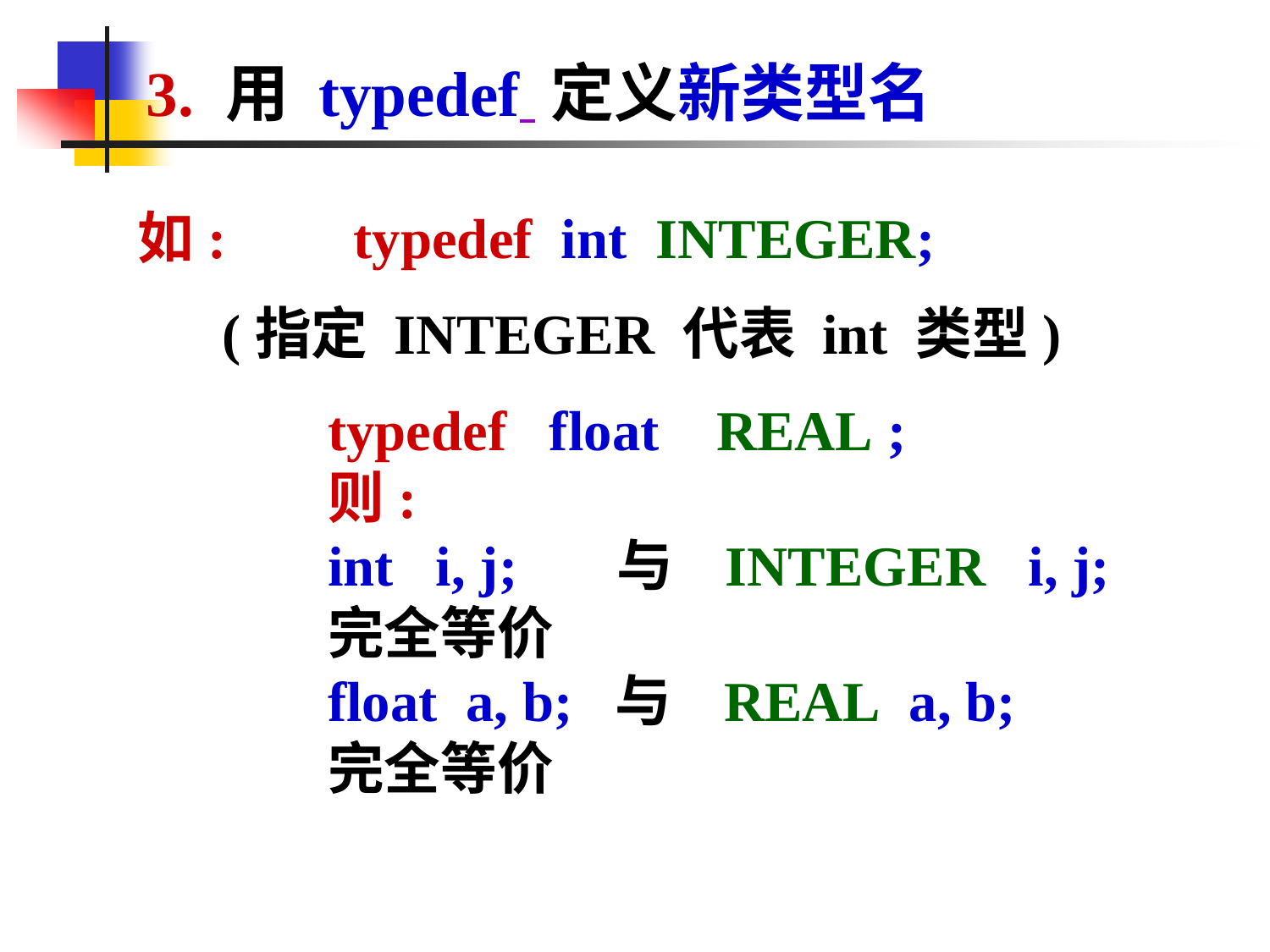

3. 用 typedef 定义新类型名
如:         typedef  int  INTEGER;
      (指定 INTEGER 代表 int 类型)
typedef   float    REAL ;
则:
int   i, j;      与   INTEGER   i, j;     完全等价
float  a, b;  与   REAL  a, b;            完全等价